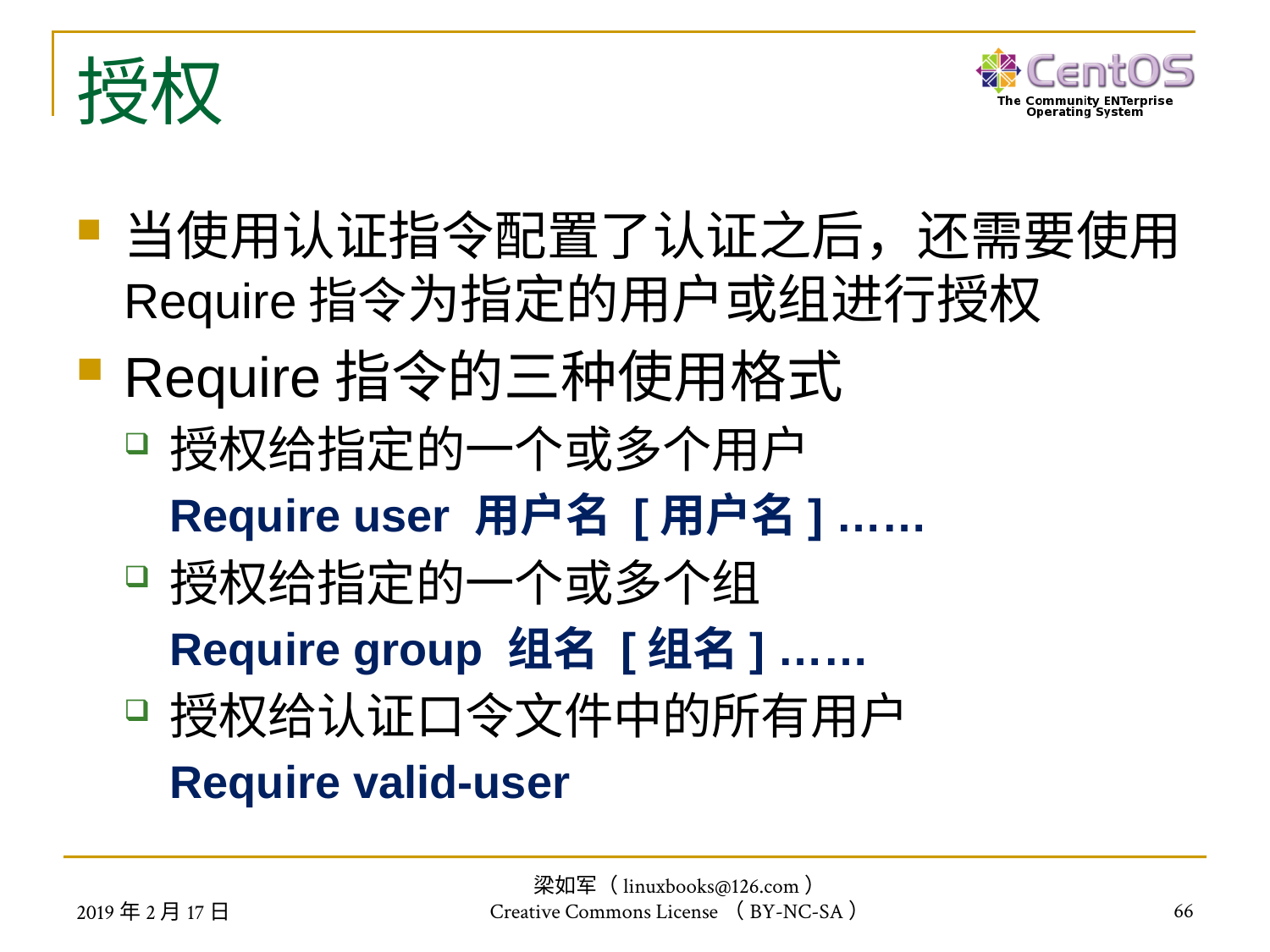

# 授权
当使用认证指令配置了认证之后，还需要使用Require指令为指定的用户或组进行授权
Require指令的三种使用格式
授权给指定的一个或多个用户
Require user 用户名 [用户名] ……
授权给指定的一个或多个组
Require group 组名 [组名] ……
授权给认证口令文件中的所有用户
Require valid-user

梁如军（linuxbooks@126.com）
Creative Commons License（BY-NC-SA）
2019年2月17日
66